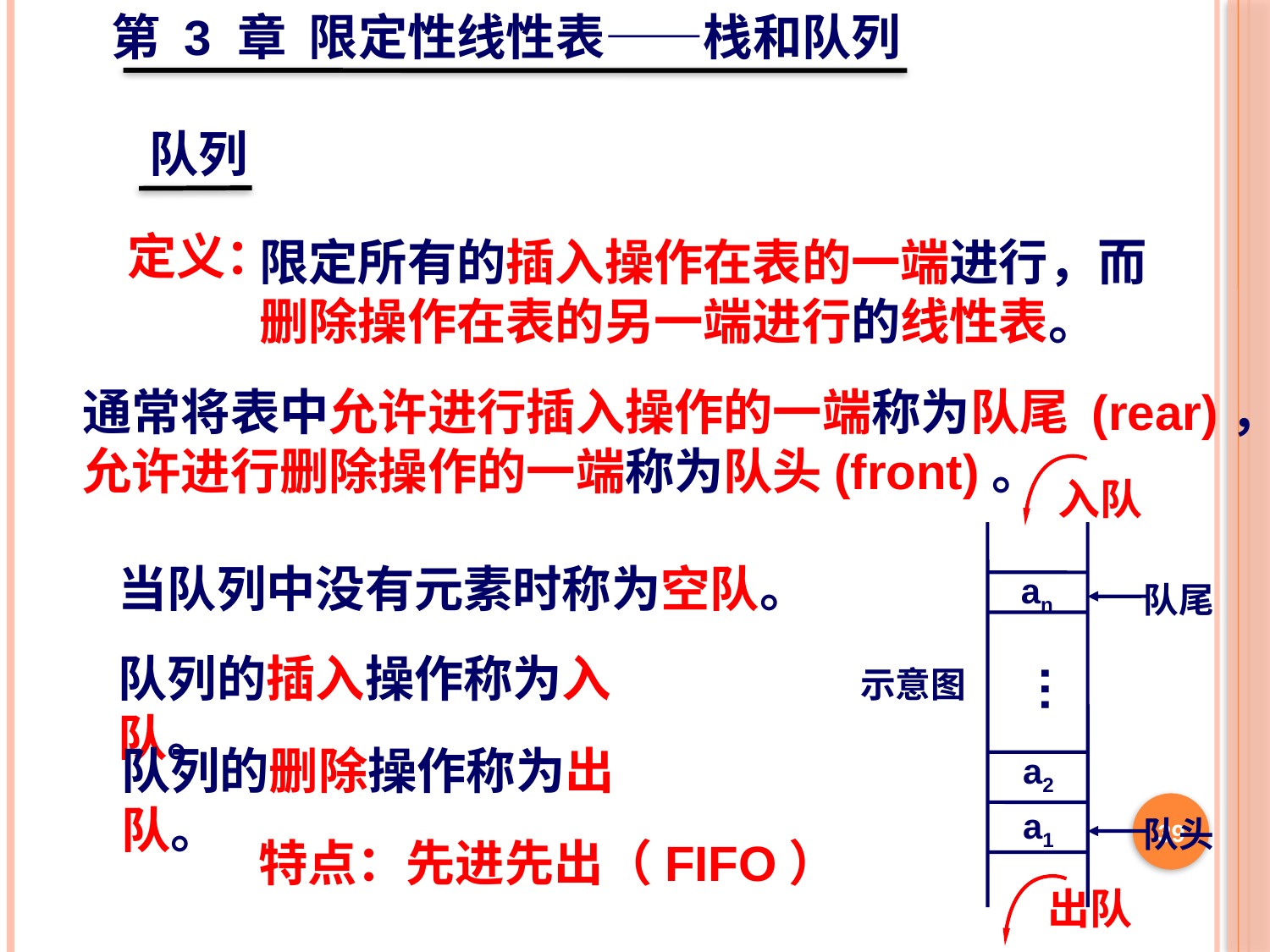

第 3 章  限定性线性表——栈和队列
队列
定义：
限定所有的插入操作在表的一端进行，而删除操作在表的另一端进行的线性表。
通常将表中允许进行插入操作的一端称为队尾 (rear)，
允许进行删除操作的一端称为队头(front)。

入队

an
队尾

…
示意图
a2

a1

队头

当队列中没有元素时称为空队。
队列的插入操作称为入队。
队列的删除操作称为出队。
39
特点：先进先出（FIFO）

出队